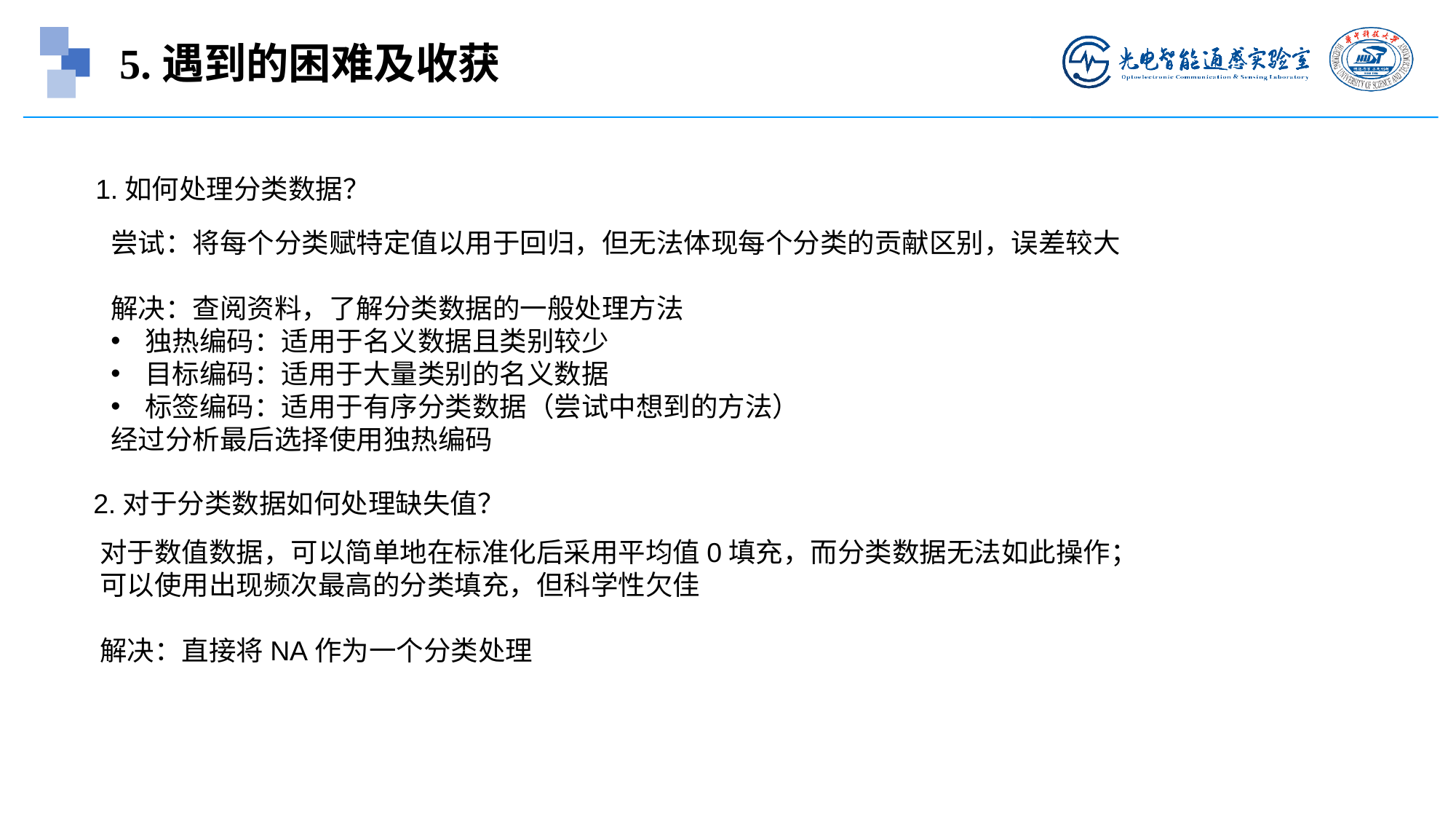

5.遇到的困难及收获
1.如何处理分类数据？
尝试：将每个分类赋特定值以用于回归，但无法体现每个分类的贡献区别，误差较大

解决：查阅资料，了解分类数据的一般处理方法
独热编码：适用于名义数据且类别较少
目标编码：适用于大量类别的名义数据
标签编码：适用于有序分类数据（尝试中想到的方法）
经过分析最后选择使用独热编码

2.对于分类数据如何处理缺失值？

对于数值数据，可以简单地在标准化后采用平均值0填充，而分类数据无法如此操作；可以使用出现频次最高的分类填充，但科学性欠佳

解决：直接将NA作为一个分类处理